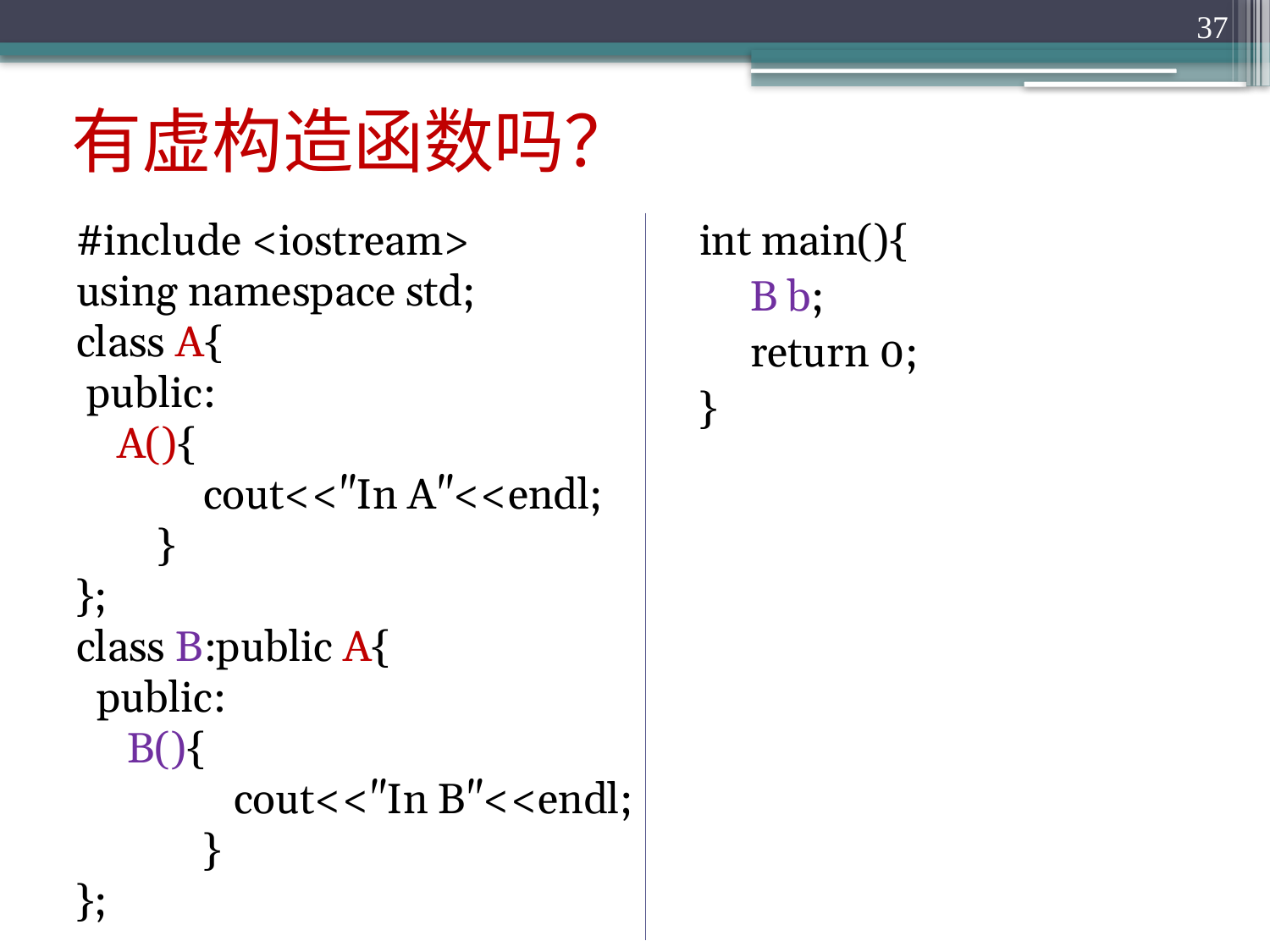

37
# 有虚构造函数吗？
#include <iostream>
using namespace std;
class A{
 public:
    A(){
 	cout<<"In A"<<endl;
        }
};
class B:public A{
  public:
     B(){
	   cout<<"In B"<<endl;
	}
};
int main(){
     B b;
     return 0;
}